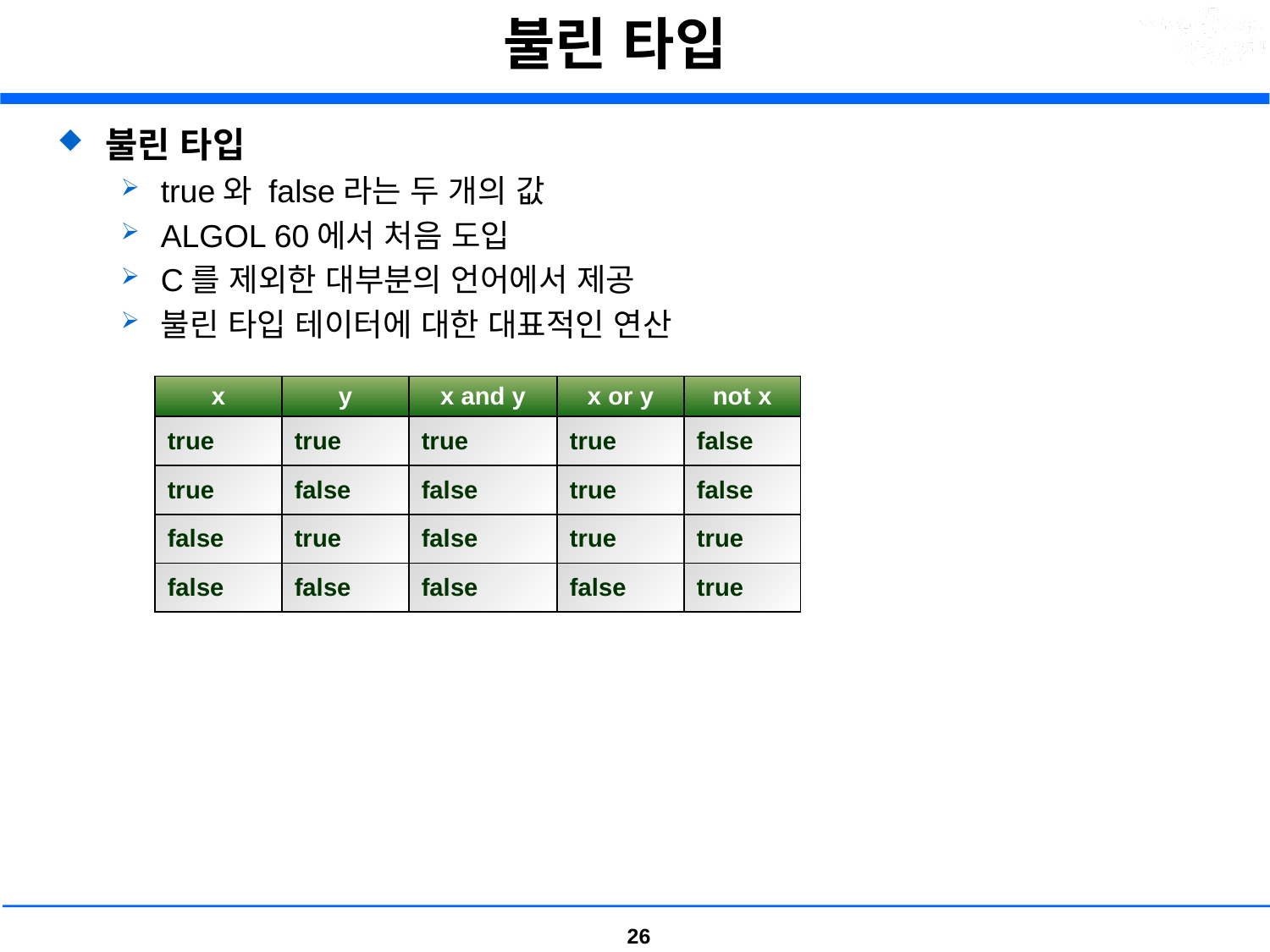

# 불린 타입
불린 타입
true와 false라는 두 개의 값
ALGOL 60에서 처음 도입
C를 제외한 대부분의 언어에서 제공
불린 타입 테이터에 대한 대표적인 연산

| x | y | x and y | x or y | not x |
| --- | --- | --- | --- | --- |
| true | true | true | true | false |
| true | false | false | true | false |
| false | true | false | true | true |
| false | false | false | false | true |